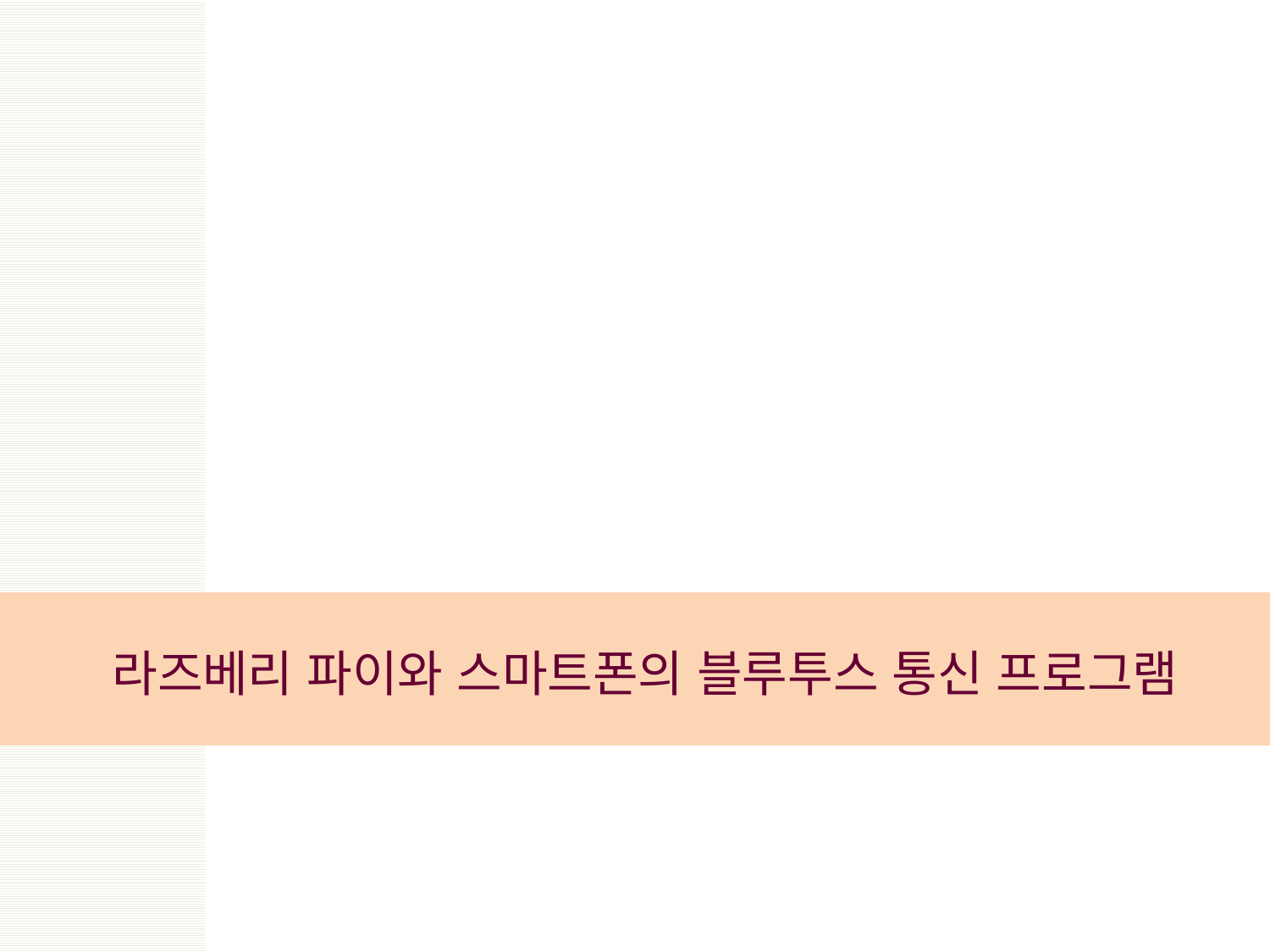

# 라즈베리 파이와 스마트폰의 블루투스 통신 프로그램